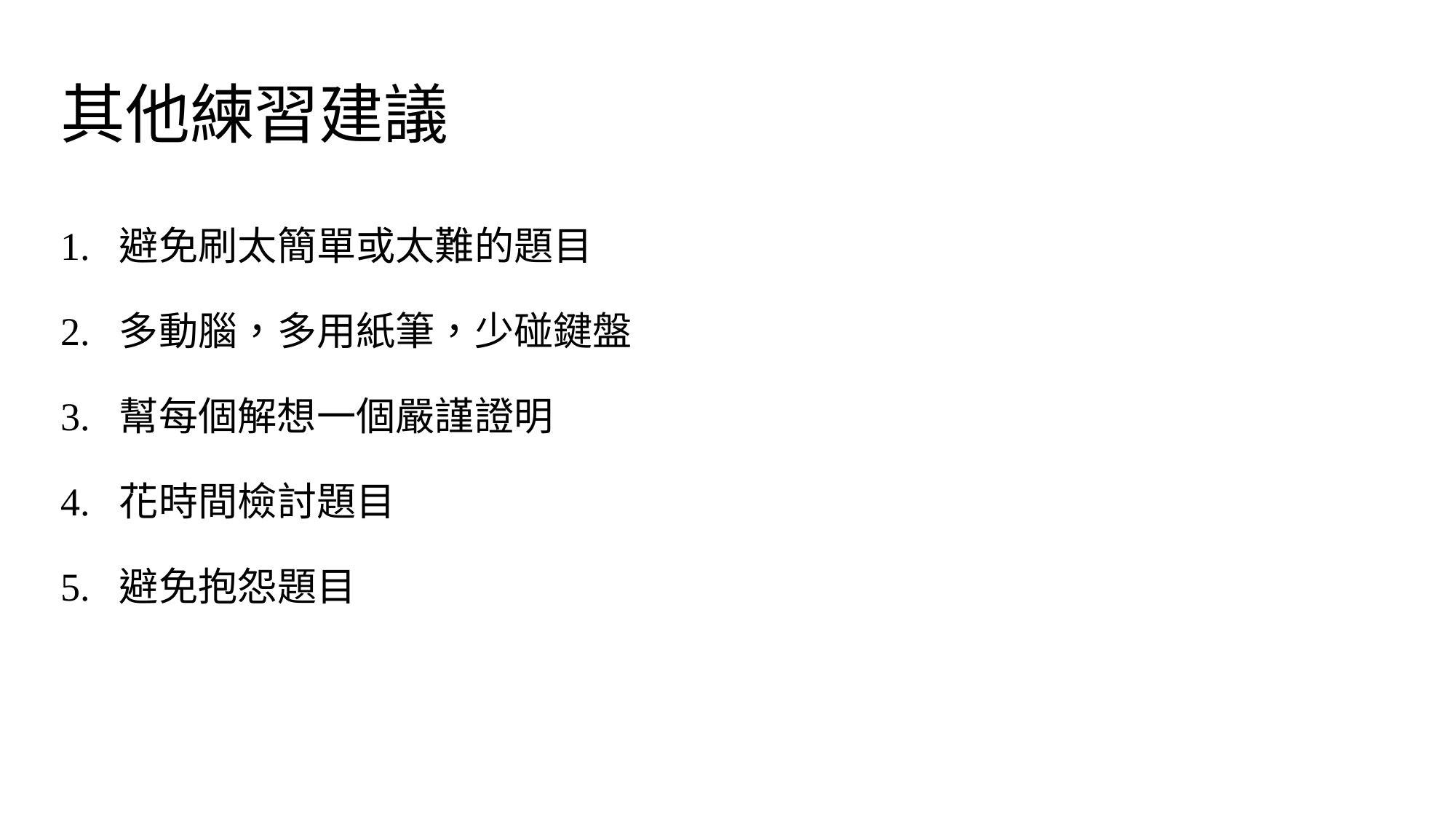

# 其他練習建議
1.  避免刷太簡單或太難的題目

2.  多動腦，多用紙筆，少碰鍵盤

3.  幫每個解想一個嚴謹證明

4.  花時間檢討題目

5.  避免抱怨題目